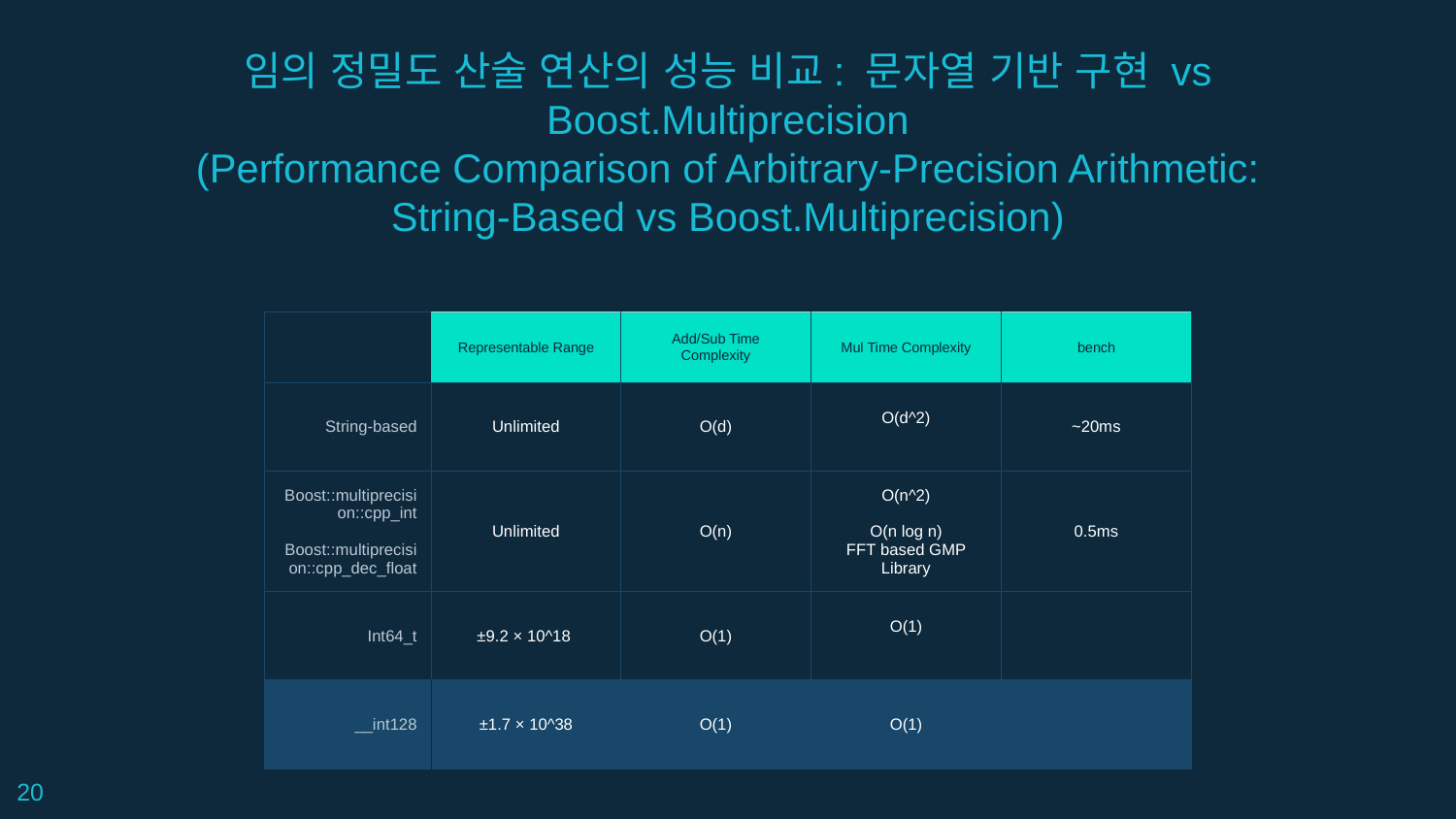

임의 정밀도 산술 연산의 성능 비교: 문자열 기반 구현 vs Boost.Multiprecision
(Performance Comparison of Arbitrary-Precision Arithmetic: String-Based vs Boost.Multiprecision)
|  | Representable Range | Add/Sub Time Complexity | Mul Time Complexity | bench |
| --- | --- | --- | --- | --- |
| String-based | Unlimited | O(d) | O(d^2) | ~20ms |
| Boost::multiprecision::cpp\_int Boost::multiprecision::cpp\_dec\_float | Unlimited | O(n) | O(n^2) O(n log n) FFT based GMP Library | 0.5ms |
| Int64\_t | ±9.2 × 10^18 | O(1) | O(1) |  |
| \_\_int128 | ±1.7 × 10^38 | O(1) | O(1) |  |
20